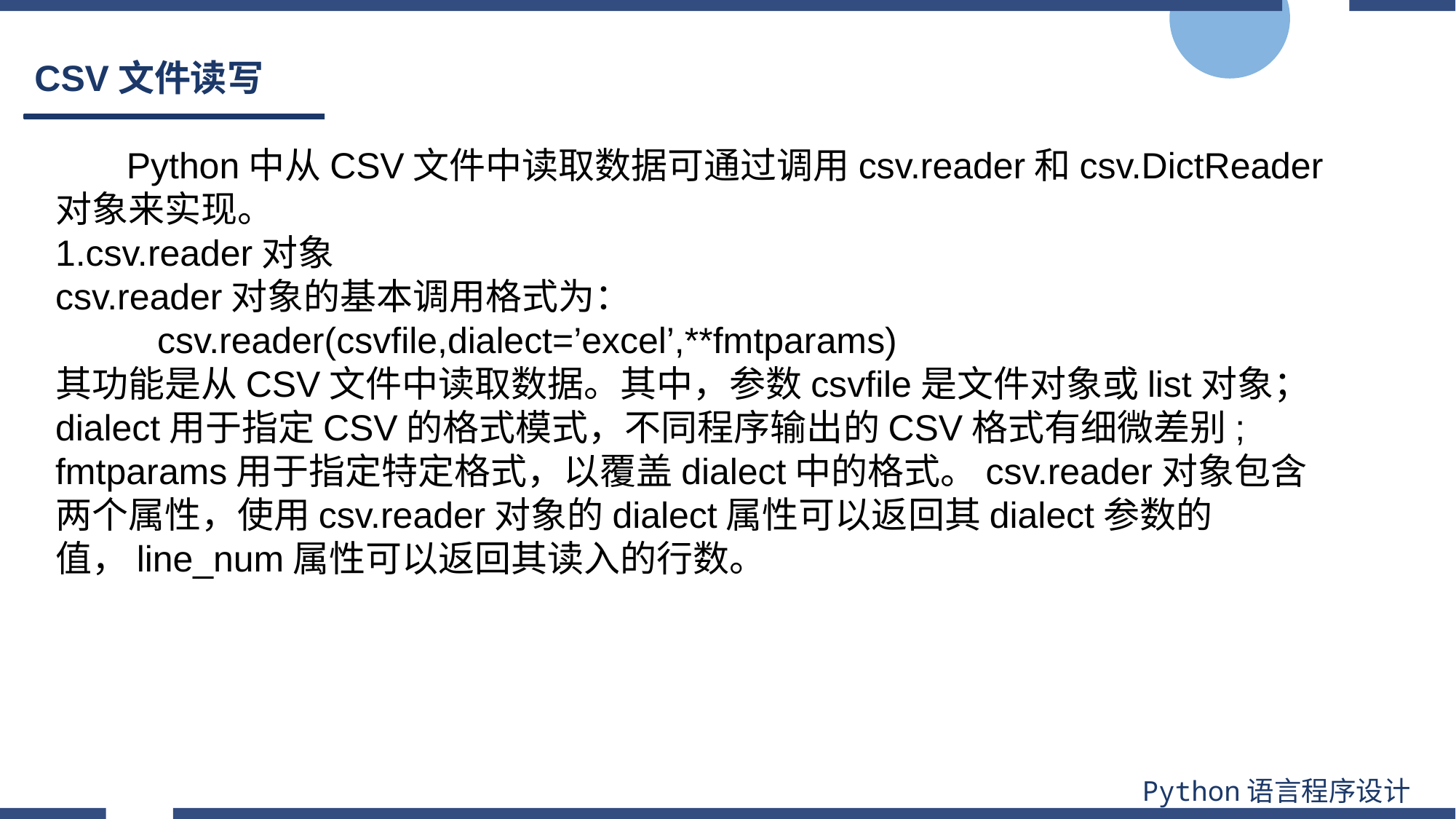

# CSV文件读写
       Python中从CSV文件中读取数据可通过调用csv.reader和csv.DictReader对象来实现。
1.csv.reader对象
csv.reader对象的基本调用格式为：
          csv.reader(csvfile,dialect=’excel’,**fmtparams)
其功能是从CSV文件中读取数据。其中，参数csvfile是文件对象或list对象；dialect用于指定CSV的格式模式，不同程序输出的CSV格式有细微差别; fmtparams用于指定特定格式，以覆盖dialect中的格式。csv.reader对象包含两个属性，使用csv.reader对象的dialect属性可以返回其dialect参数的值，line_num属性可以返回其读入的行数。